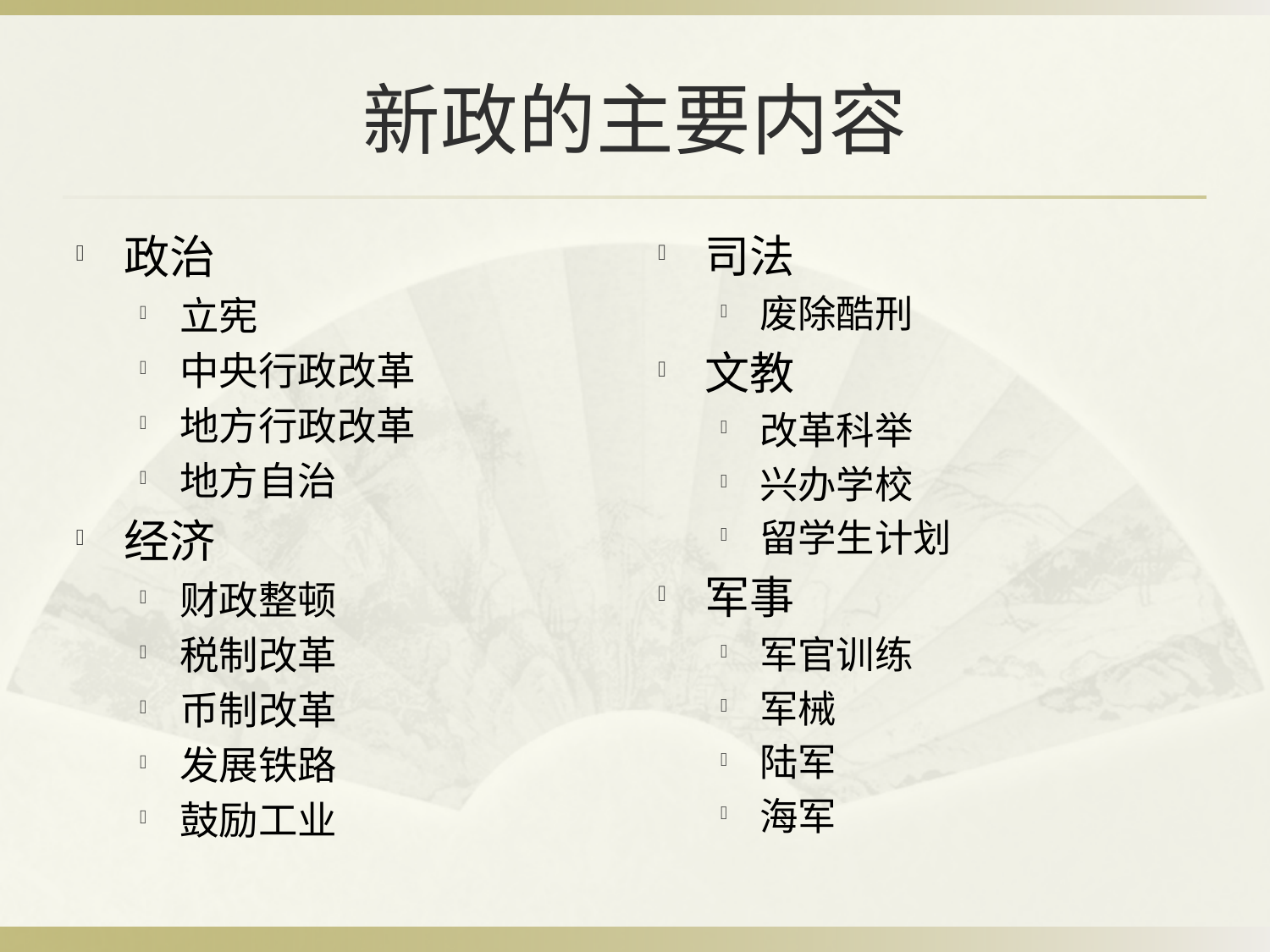

# 新政的主要内容
政治
立宪
中央行政改革
地方行政改革
地方自治
经济
财政整顿
税制改革
币制改革
发展铁路
鼓励工业
司法
废除酷刑
文教
改革科举
兴办学校
留学生计划
军事
军官训练
军械
陆军
海军